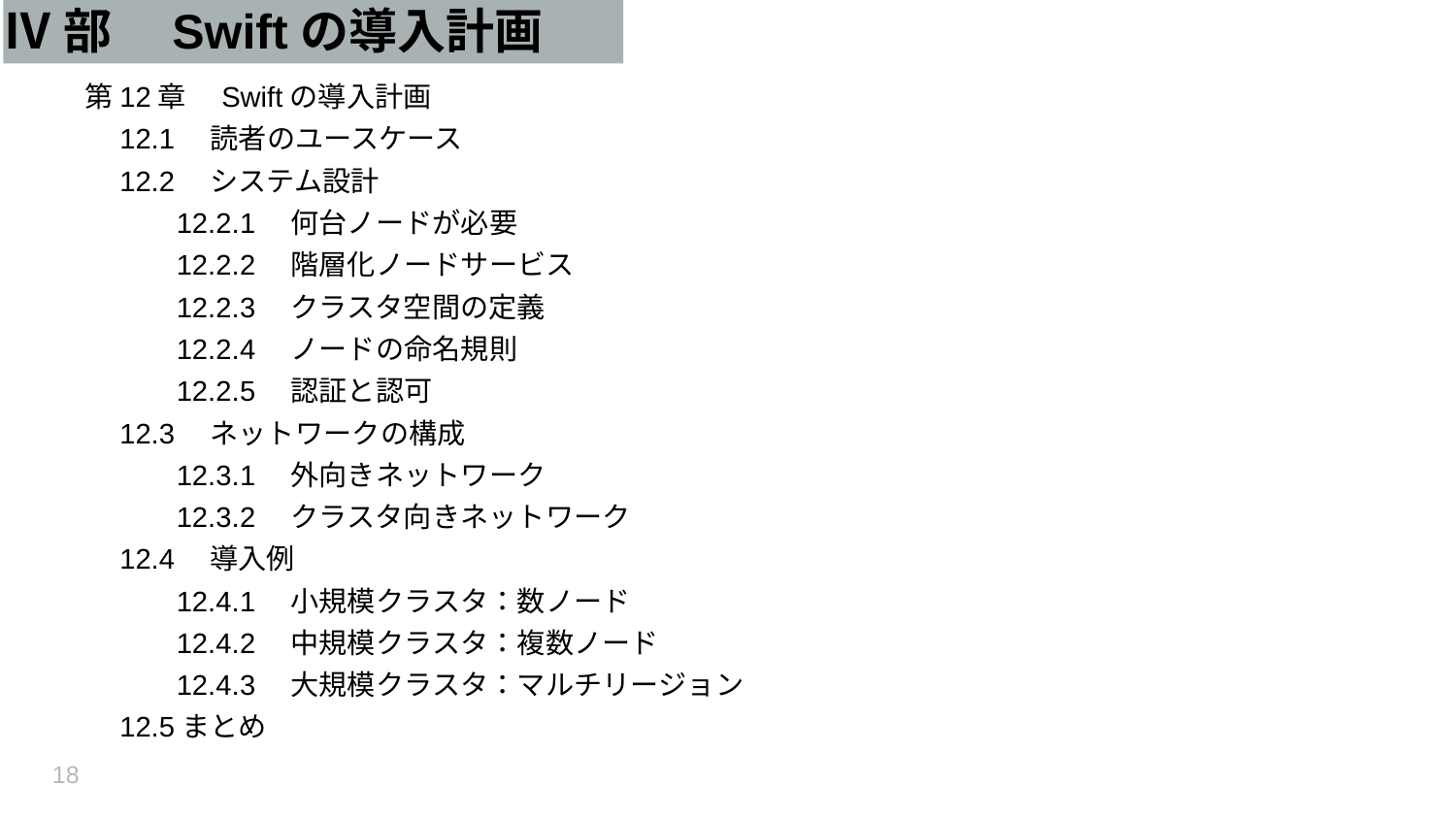

# Ⅳ部　Swiftの導入計画

　第12章　Swiftの導入計画
　　12.1　読者のユースケース
　　12.2　システム設計
　　　　12.2.1　何台ノードが必要
　　　　12.2.2　階層化ノードサービス
　　　　12.2.3　クラスタ空間の定義
　　　　12.2.4　ノードの命名規則
　　　　12.2.5　認証と認可
　　12.3　ネットワークの構成
　　　　12.3.1　外向きネットワーク
　　　　12.3.2　クラスタ向きネットワーク
　　12.4　導入例
　　　　12.4.1　小規模クラスタ：数ノード
　　　　12.4.2　中規模クラスタ：複数ノード
　　　　12.4.3　大規模クラスタ：マルチリージョン
　　12.5まとめ